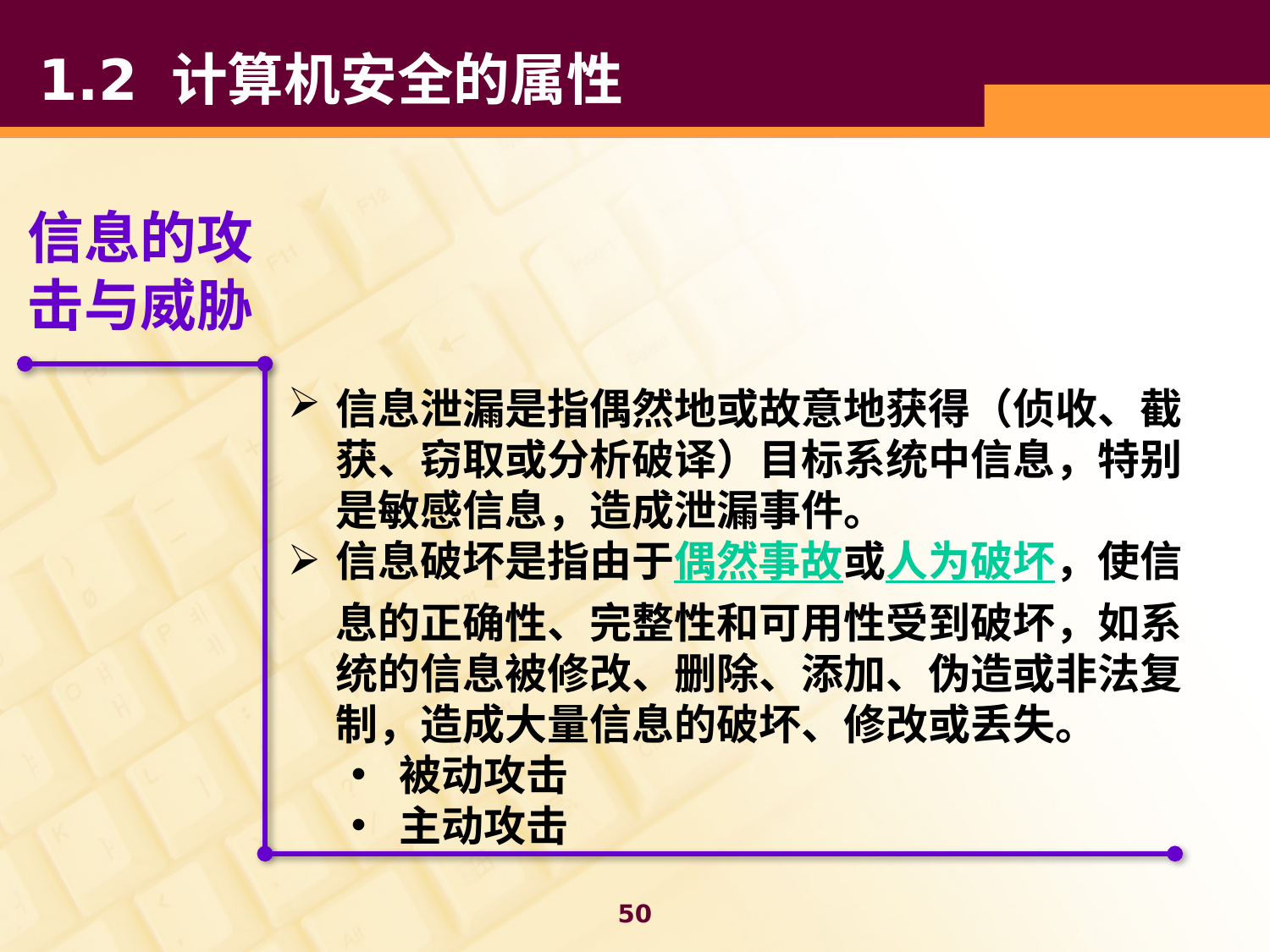

# 1.2 计算机安全的属性

信息的攻击与威胁
信息泄漏是指偶然地或故意地获得（侦收、截获、窃取或分析破译）目标系统中信息，特别是敏感信息，造成泄漏事件。
信息破坏是指由于偶然事故或人为破坏，使信息的正确性、完整性和可用性受到破坏，如系统的信息被修改、删除、添加、伪造或非法复制，造成大量信息的破坏、修改或丢失。
被动攻击
主动攻击